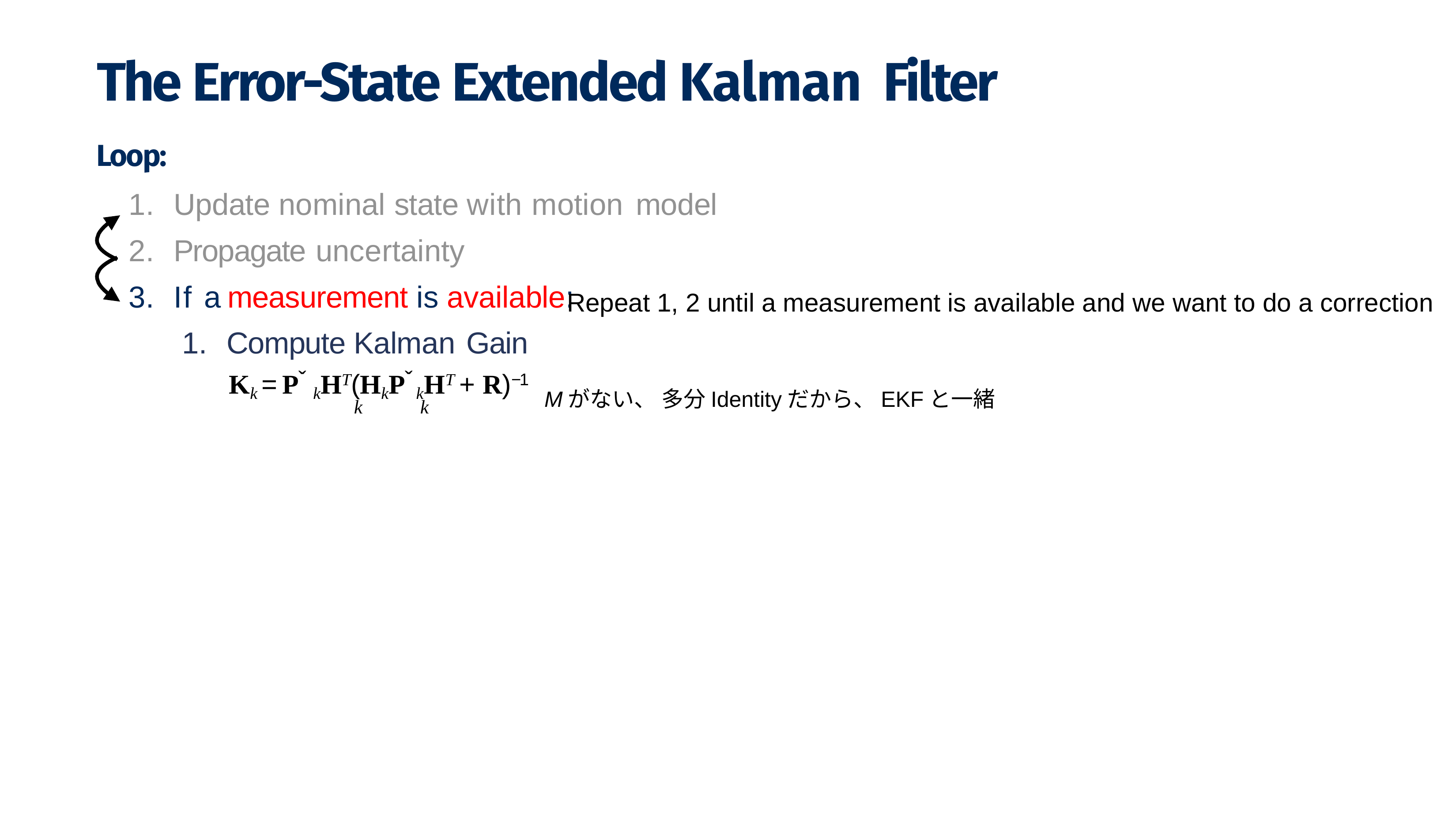

# The Error-State Extended Kalman Filter
Loop:
Update nominal state with motion model
Propagate uncertainty
If a measurement is available:
Compute Kalman Gain
Kk = Pˇ kHT(HkPˇ kHT + R)−1
k	k

Repeat 1, 2 until a measurement is available and we want to do a correction

Mがない、 多分Identityだから、EKFと⼀緒